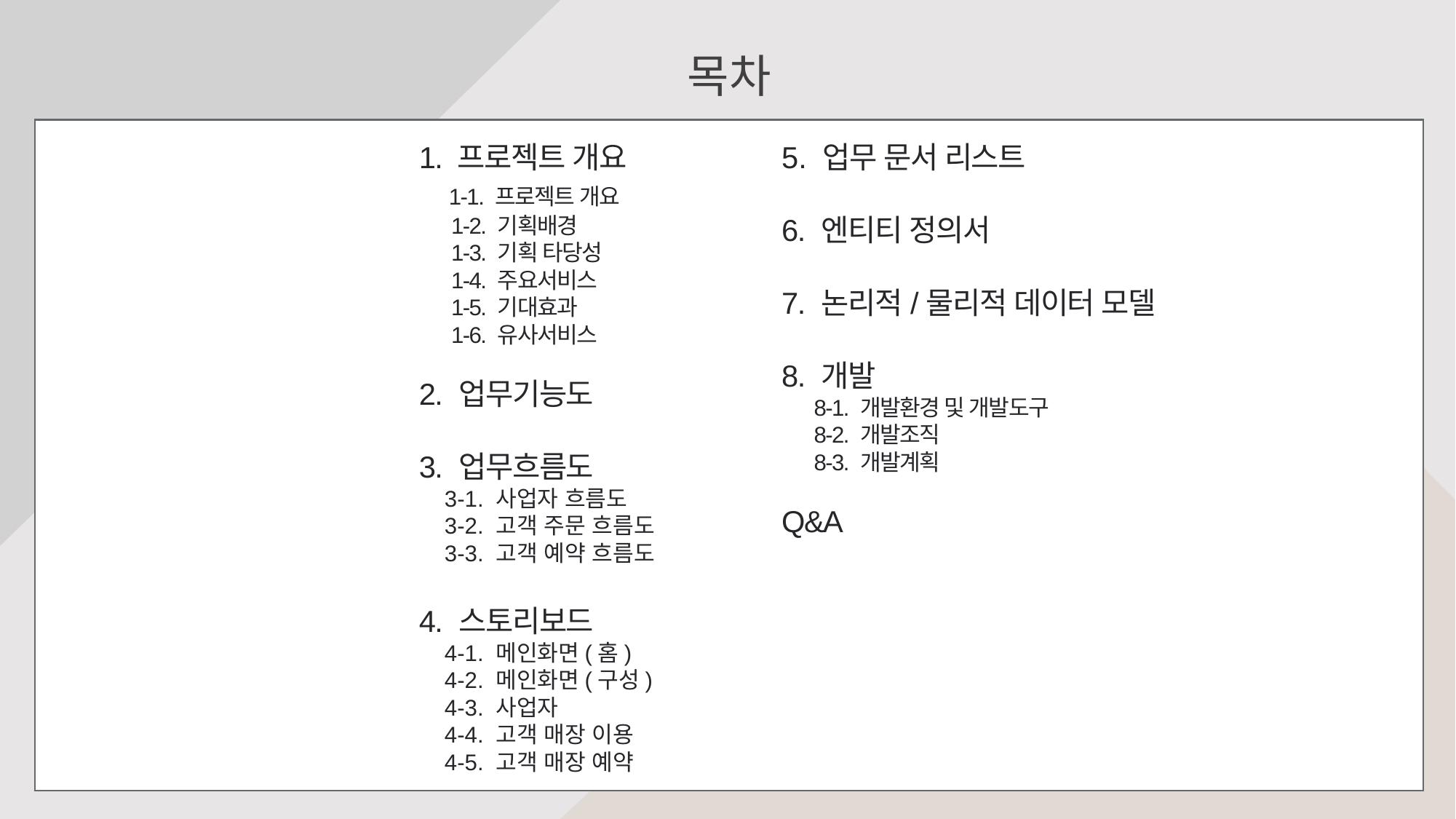

목차

1. 프로젝트 개요
    1-1. 프로젝트 개요
      1-2. 기획배경
      1-3. 기획 타당성
      1-4. 주요서비스
      1-5. 기대효과
      1-6. 유사서비스

2. 업무기능도

3. 업무흐름도
    3-1. 사업자 흐름도
    3-2. 고객 주문 흐름도
    3-3. 고객 예약 흐름도

4. 스토리보드
    4-1. 메인화면(홈)
    4-2. 메인화면(구성)
    4-3. 사업자
    4-4. 고객 매장 이용
    4-5. 고객 매장 예약
5. 업무 문서 리스트

6. 엔티티 정의서

7. 논리적/물리적 데이터 모델

8. 개발
      8-1. 개발환경 및 개발도구
      8-2. 개발조직
      8-3. 개발계획

Q&A